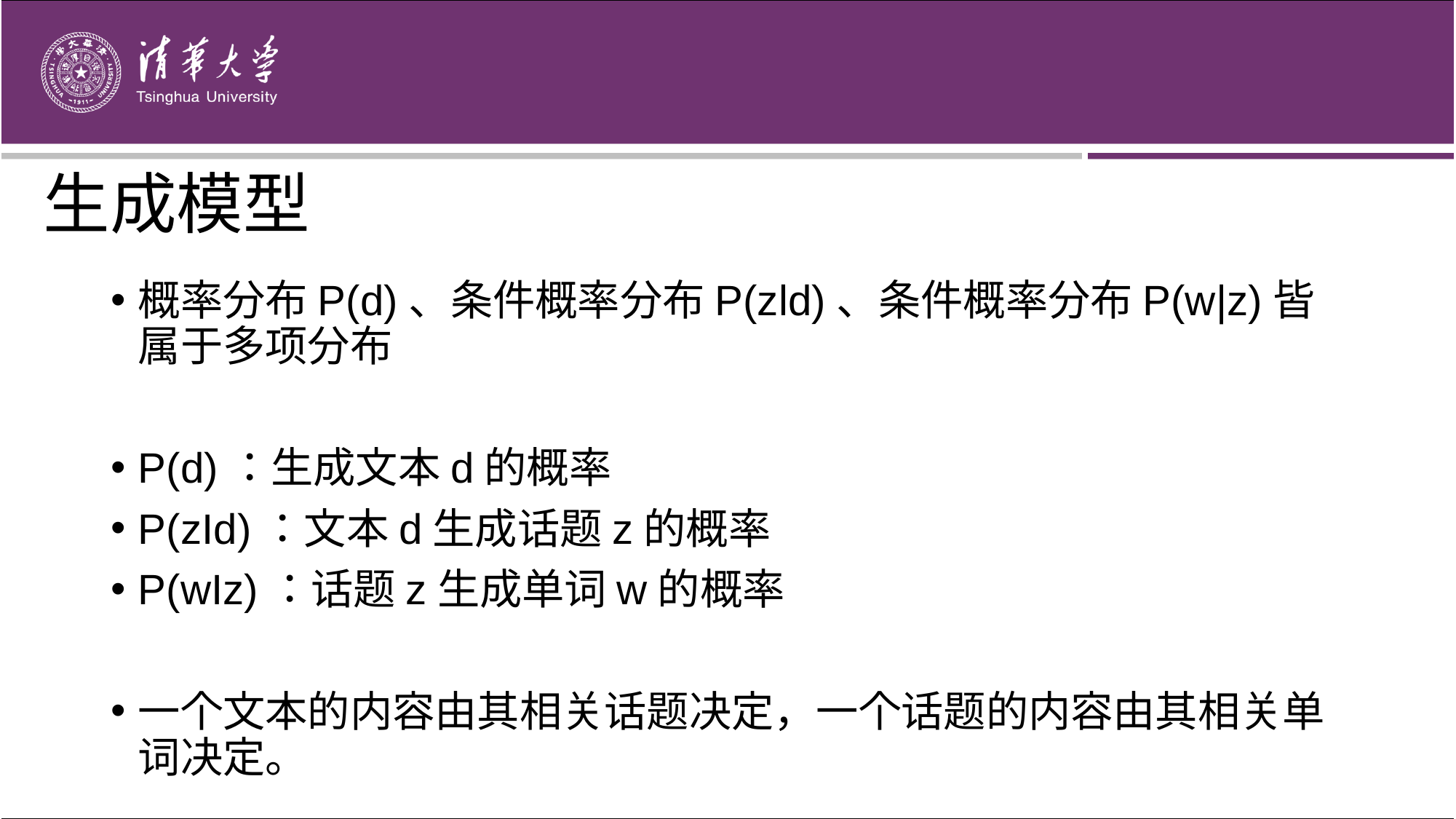

# 生成模型
概率分布P(d)、条件概率分布P(zld)、条件概率分布P(w|z)皆属于多项分布

P(d)：生成文本d的概率
P(zId)：文本d生成话题z的概率
P(wIz)：话题z生成单词w的概率

一个文本的内容由其相关话题决定，一个话题的内容由其相关单词决定。